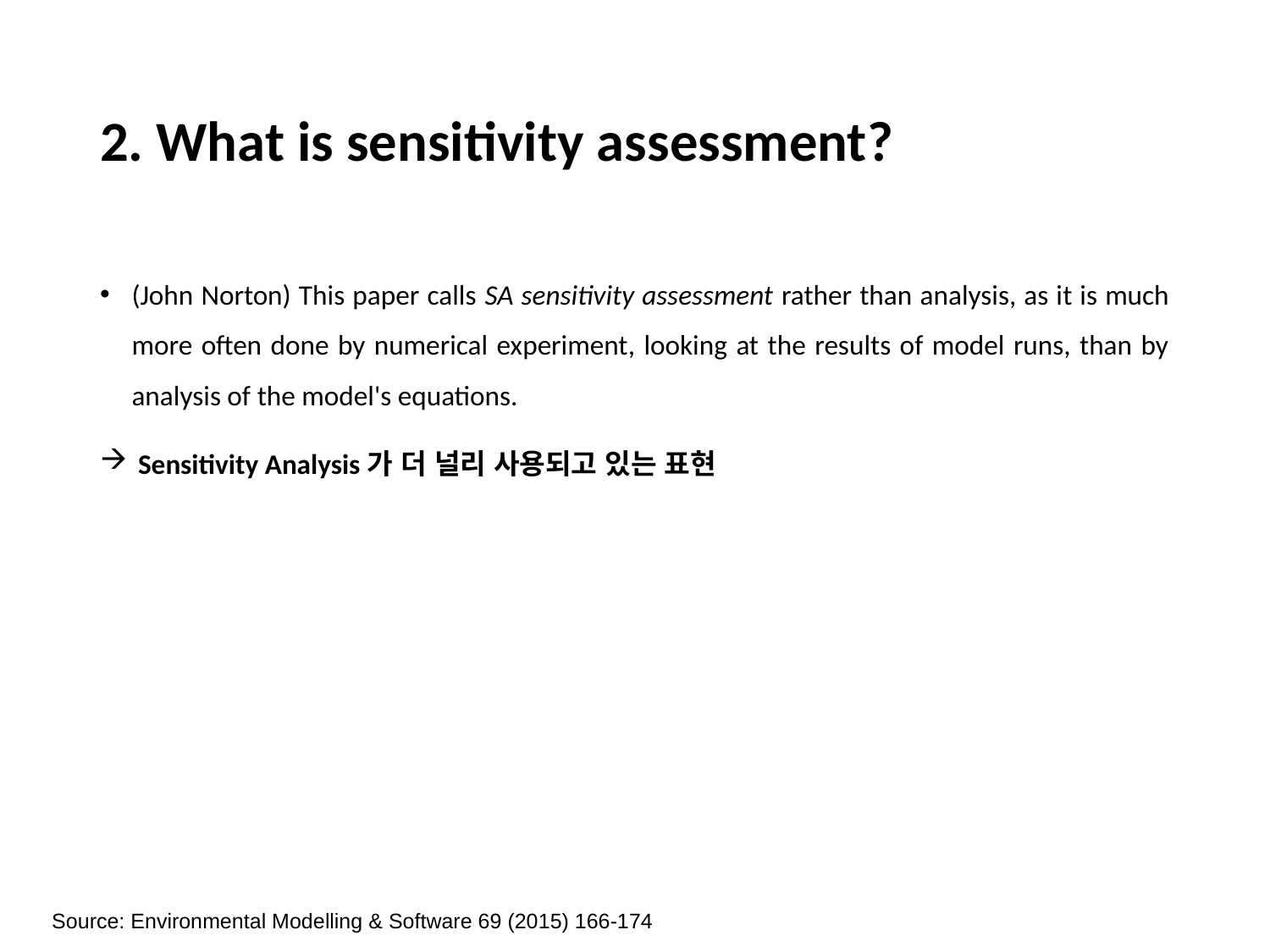

# 2. What is sensitivity assessment?
(John Norton) This paper calls SA sensitivity assessment rather than analysis, as it is much more often done by numerical experiment, looking at the results of model runs, than by analysis of the model's equations.
 Sensitivity Analysis가 더 널리 사용되고 있는 표현

Source: Environmental Modelling & Software 69 (2015) 166-174